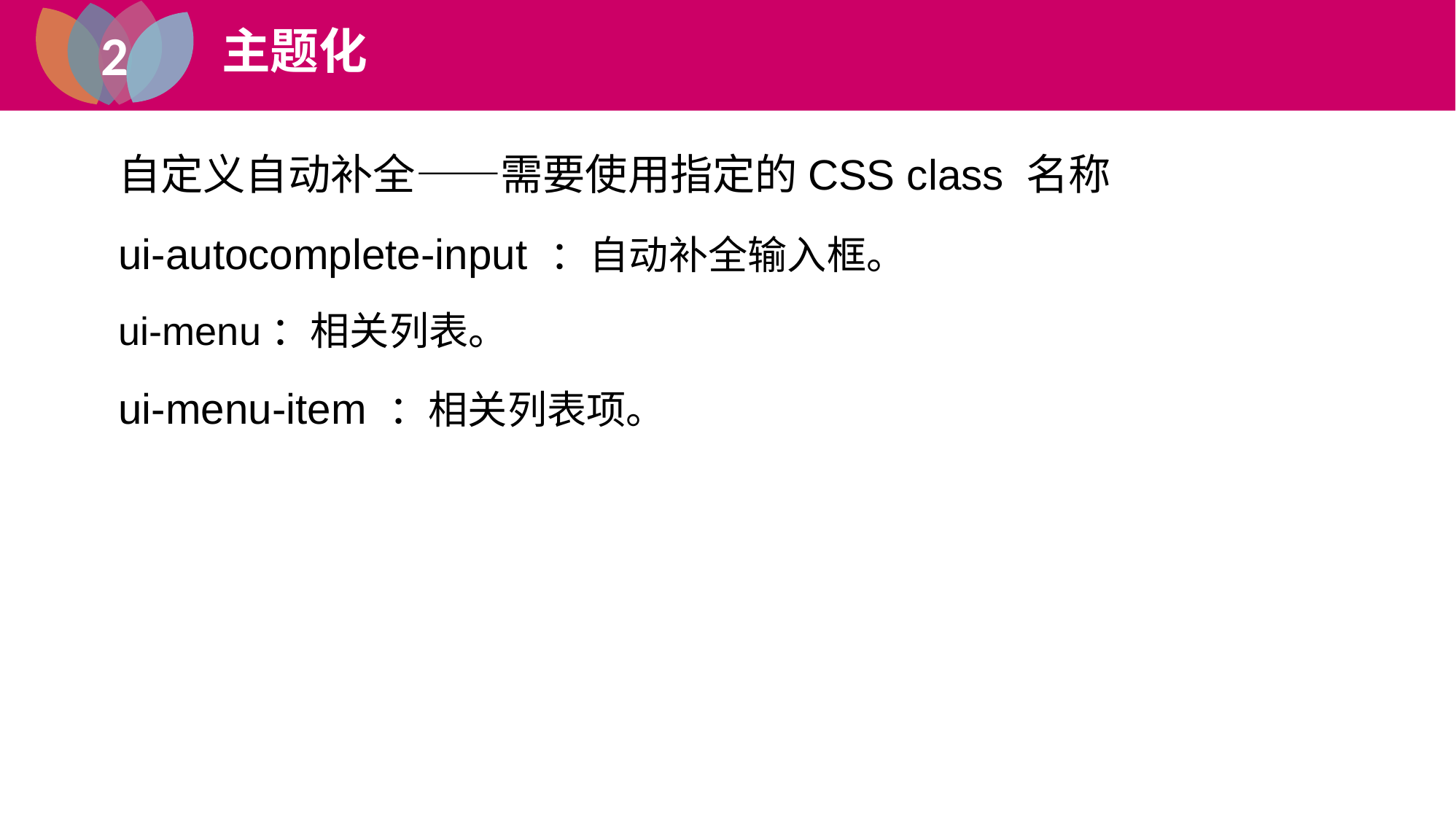

2
主题化
2
自定义自动补全——需要使用指定的CSS class 名称
ui-autocomplete-input ：自动补全输入框。
ui-menu：相关列表。
ui-menu-item ：相关列表项。